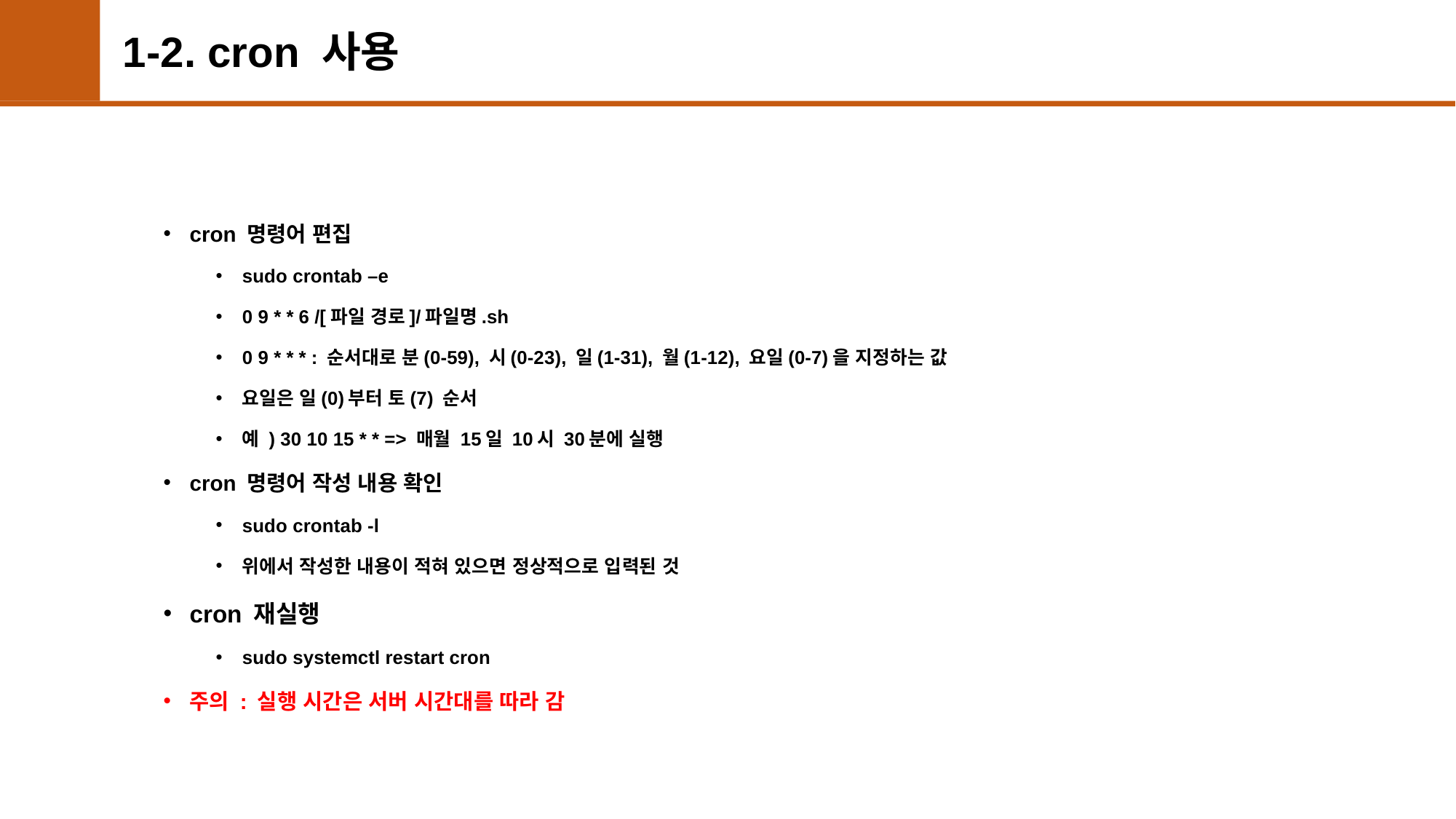

# 1-2. cron 사용

cron 명령어 편집
sudo crontab –e
0 9 * * 6 /[파일 경로]/파일명.sh
0 9 * * * : 순서대로 분(0-59), 시(0-23), 일(1-31), 월(1-12), 요일(0-7)을 지정하는 값
요일은 일(0)부터 토(7) 순서
예 ) 30 10 15 * * => 매월 15일 10시 30분에 실행
cron 명령어 작성 내용 확인
sudo crontab -l
위에서 작성한 내용이 적혀 있으면 정상적으로 입력된 것
cron 재실행
sudo systemctl restart cron
주의 : 실행 시간은 서버 시간대를 따라 감